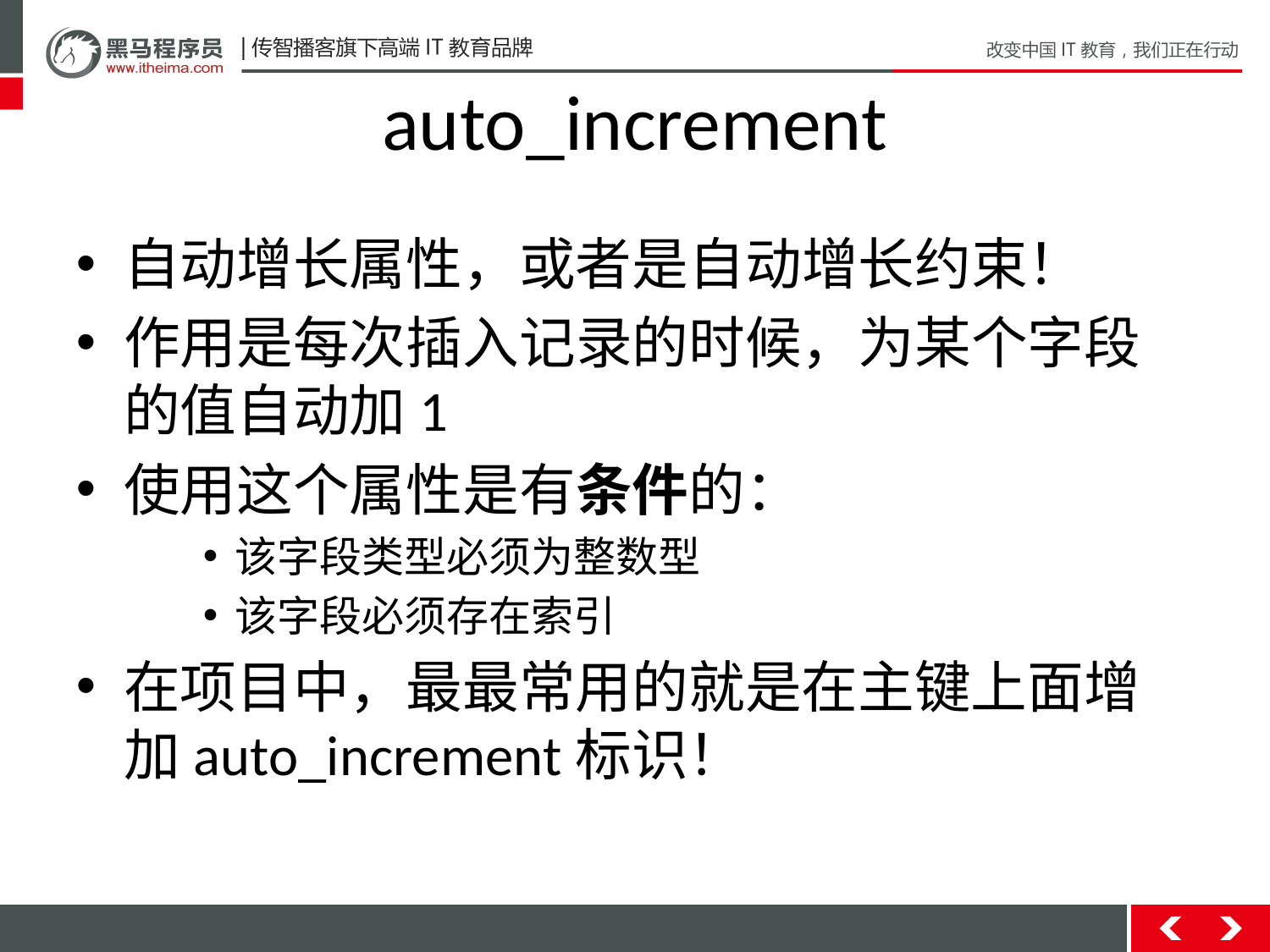

# auto_increment
自动增长属性，或者是自动增长约束！
作用是每次插入记录的时候，为某个字段的值自动加1
使用这个属性是有条件的：
该字段类型必须为整数型
该字段必须存在索引
在项目中，最最常用的就是在主键上面增加auto_increment标识！